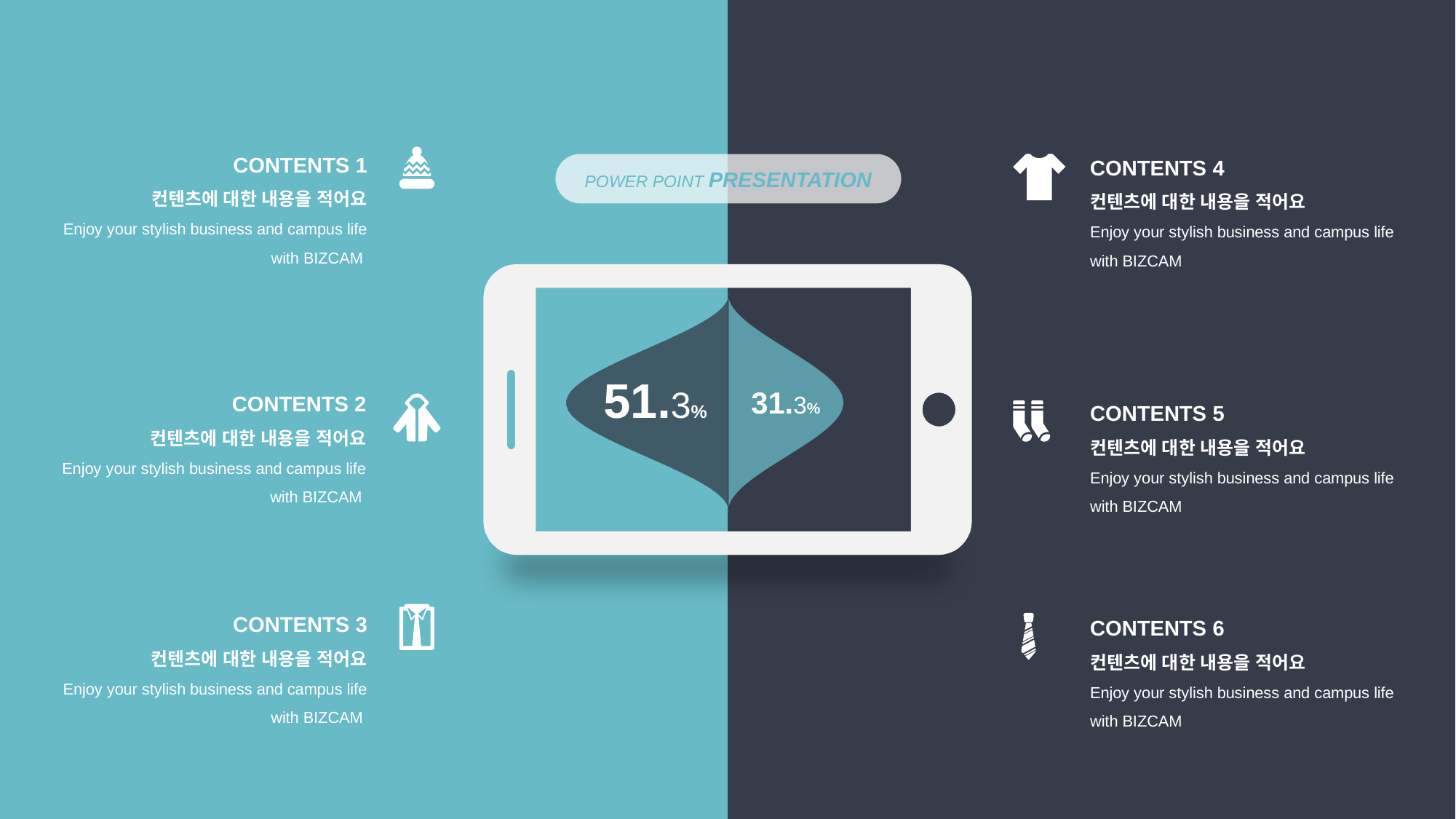

CONTENTS 1
컨텐츠에 대한 내용을 적어요
Enjoy your stylish business and campus life with BIZCAM
CONTENTS 4
컨텐츠에 대한 내용을 적어요
Enjoy your stylish business and campus life with BIZCAM

POWER POINT PRESENTATION

51.3%
CONTENTS 2
컨텐츠에 대한 내용을 적어요
Enjoy your stylish business and campus life with BIZCAM
31.3%
CONTENTS 5
컨텐츠에 대한 내용을 적어요
Enjoy your stylish business and campus life with BIZCAM

CONTENTS 3
컨텐츠에 대한 내용을 적어요
Enjoy your stylish business and campus life with BIZCAM
CONTENTS 6
컨텐츠에 대한 내용을 적어요
Enjoy your stylish business and campus life with BIZCAM